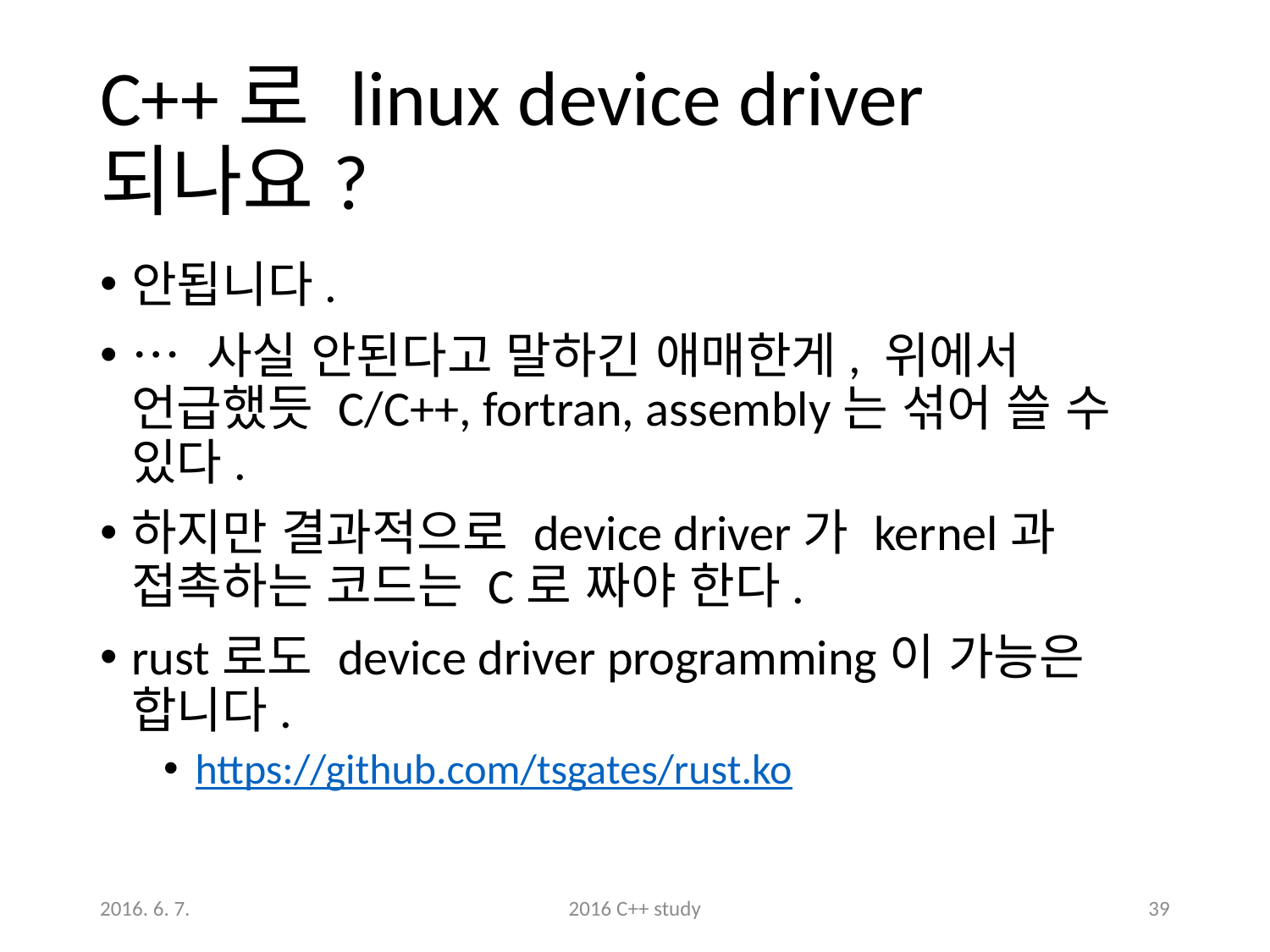

# C++로 linux device driver 되나요?
안됩니다.
… 사실 안된다고 말하긴 애매한게, 위에서 언급했듯 C/C++, fortran, assembly는 섞어 쓸 수 있다.
하지만 결과적으로 device driver가 kernel과 접촉하는 코드는 C로 짜야 한다.
rust로도 device driver programming이 가능은 합니다.
https://github.com/tsgates/rust.ko
2016. 6. 7.
2016 C++ study
39